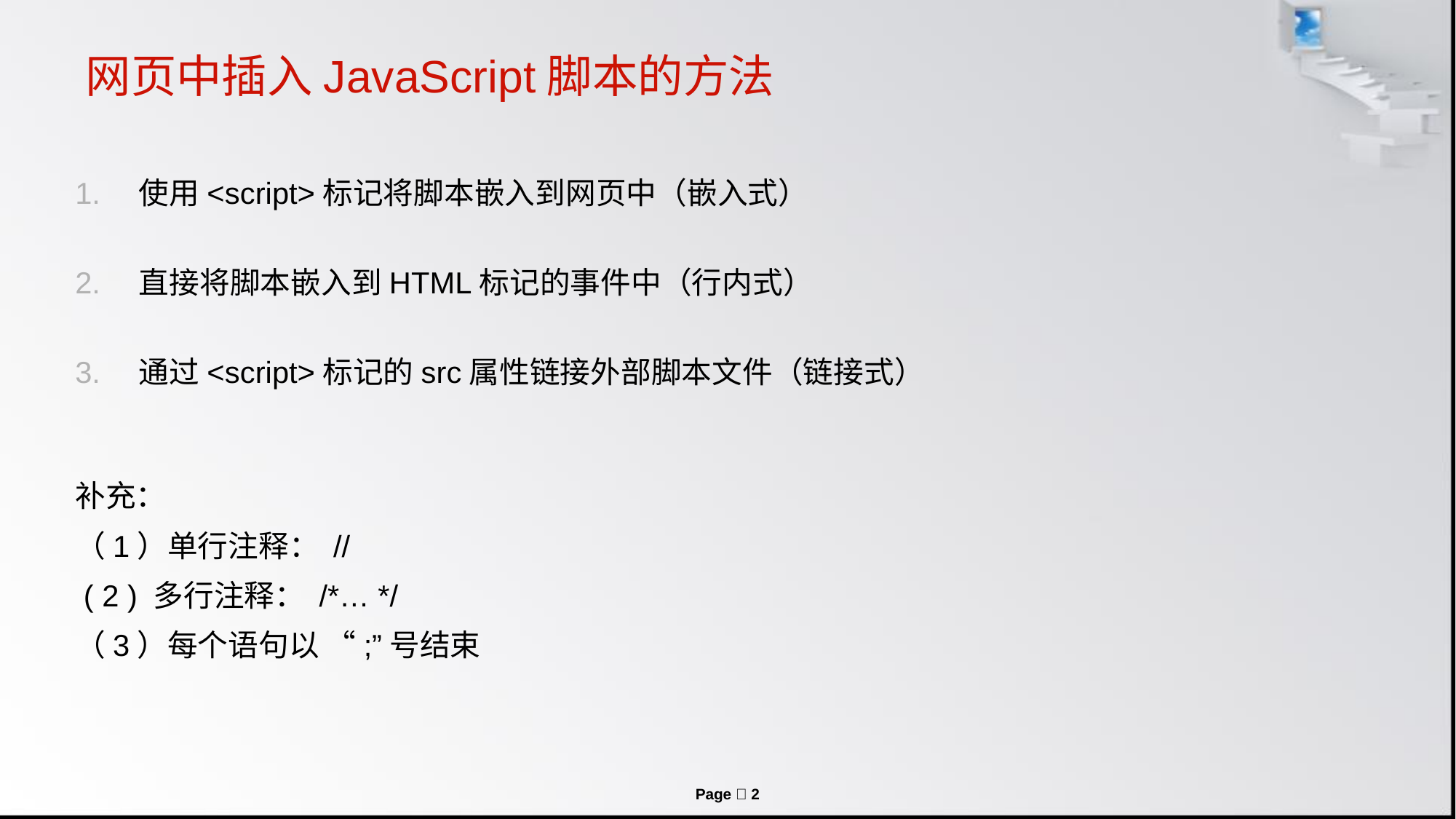

# 网页中插入JavaScript脚本的方法
使用<script>标记将脚本嵌入到网页中（嵌入式）

直接将脚本嵌入到HTML标记的事件中（行内式）

通过<script>标记的src属性链接外部脚本文件（链接式）

补充：
（1）单行注释： //
 ( 2 ) 多行注释： /*… */
（3）每个语句以 “;”号结束